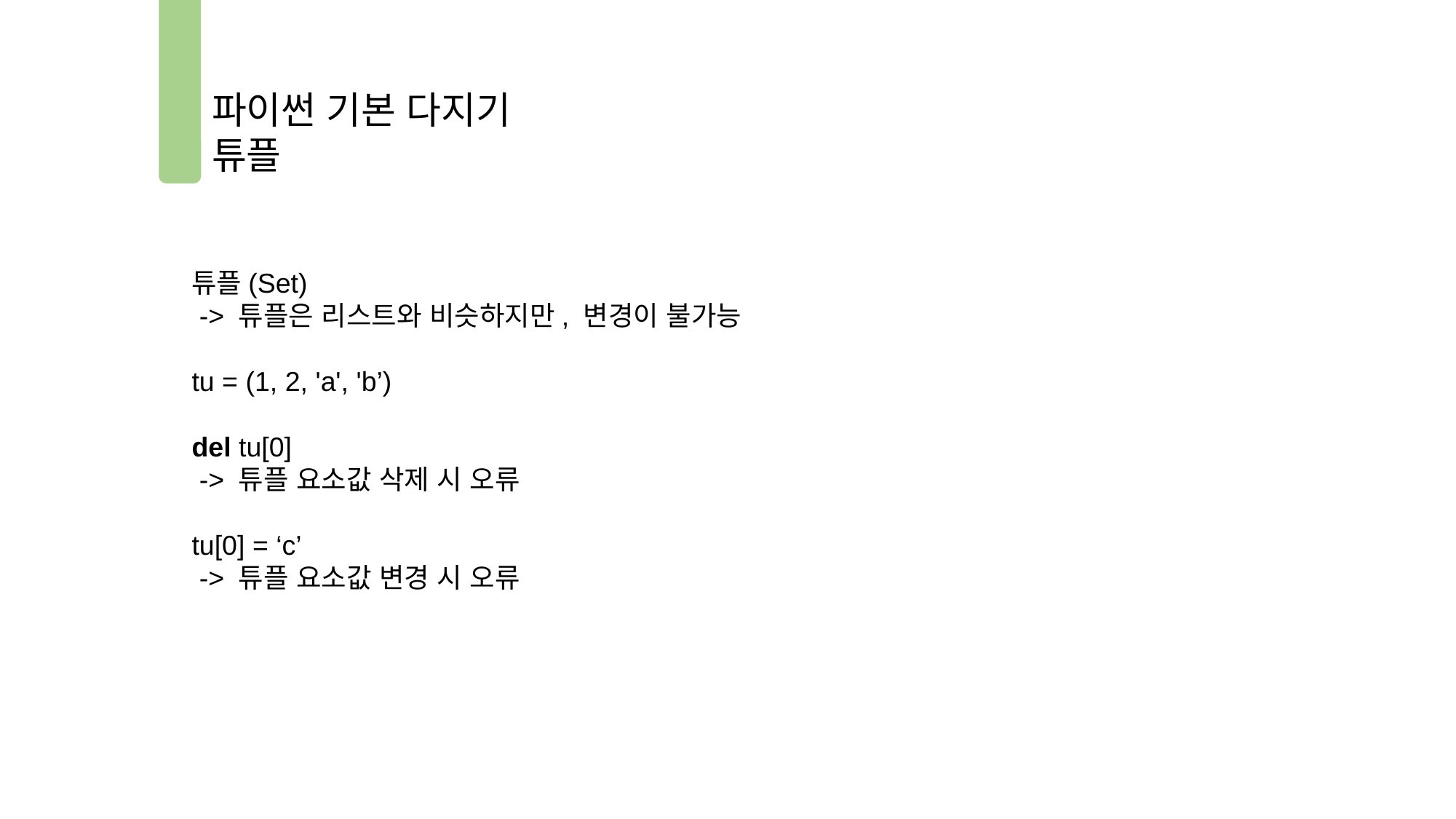

파이썬 기본 다지기
튜플
튜플(Set)
 -> 튜플은 리스트와 비슷하지만, 변경이 불가능

tu = (1, 2, 'a', 'b’)

del tu[0]
 -> 튜플 요소값 삭제 시 오류

tu[0] = ‘c’
 -> 튜플 요소값 변경 시 오류